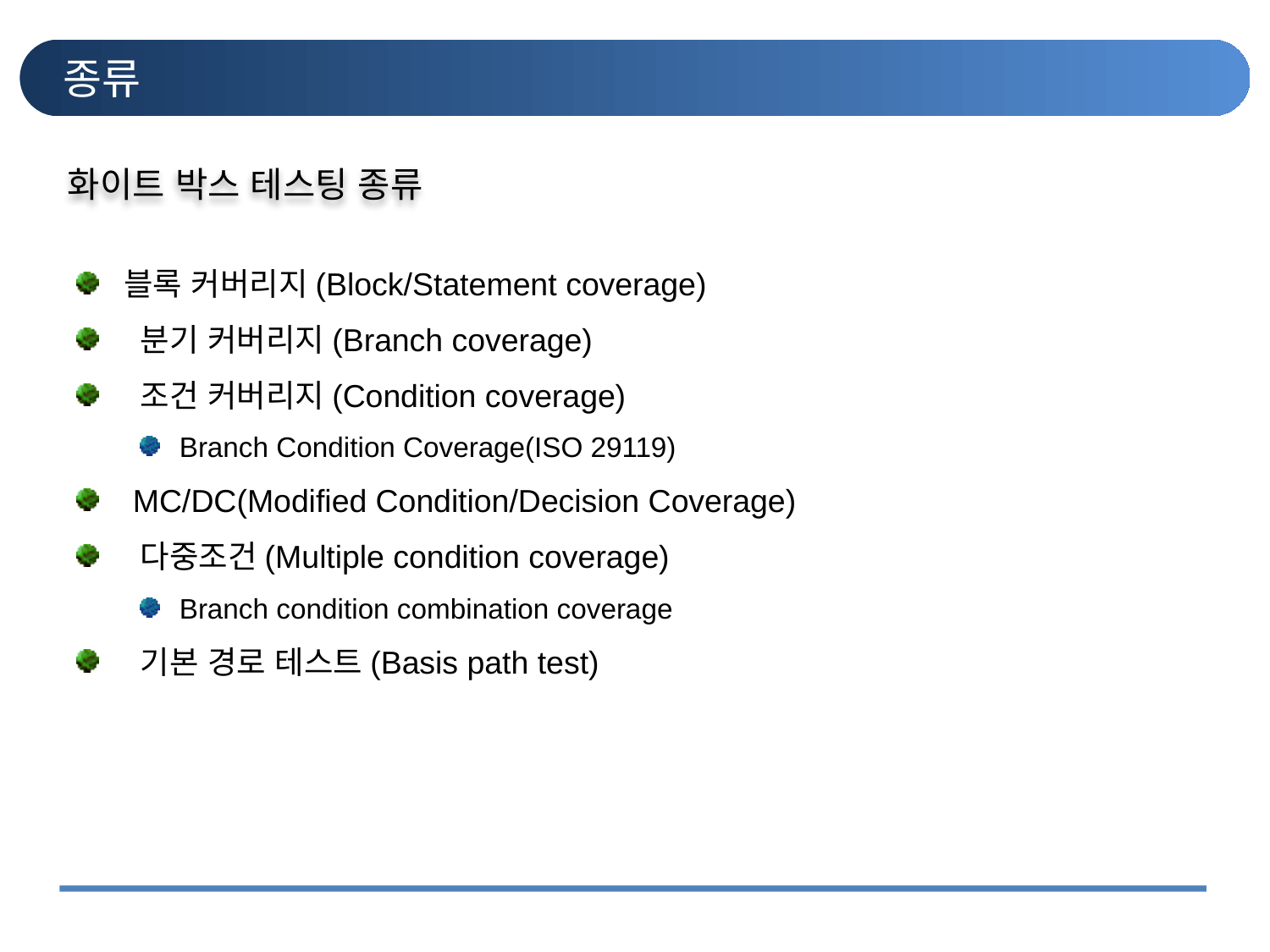

# 종류
화이트 박스 테스팅 종류
블록 커버리지(Block/Statement coverage)
 분기 커버리지(Branch coverage)
 조건 커버리지(Condition coverage)
Branch Condition Coverage(ISO 29119)
 MC/DC(Modified Condition/Decision Coverage)
 다중조건(Multiple condition coverage)
Branch condition combination coverage
 기본 경로 테스트(Basis path test)